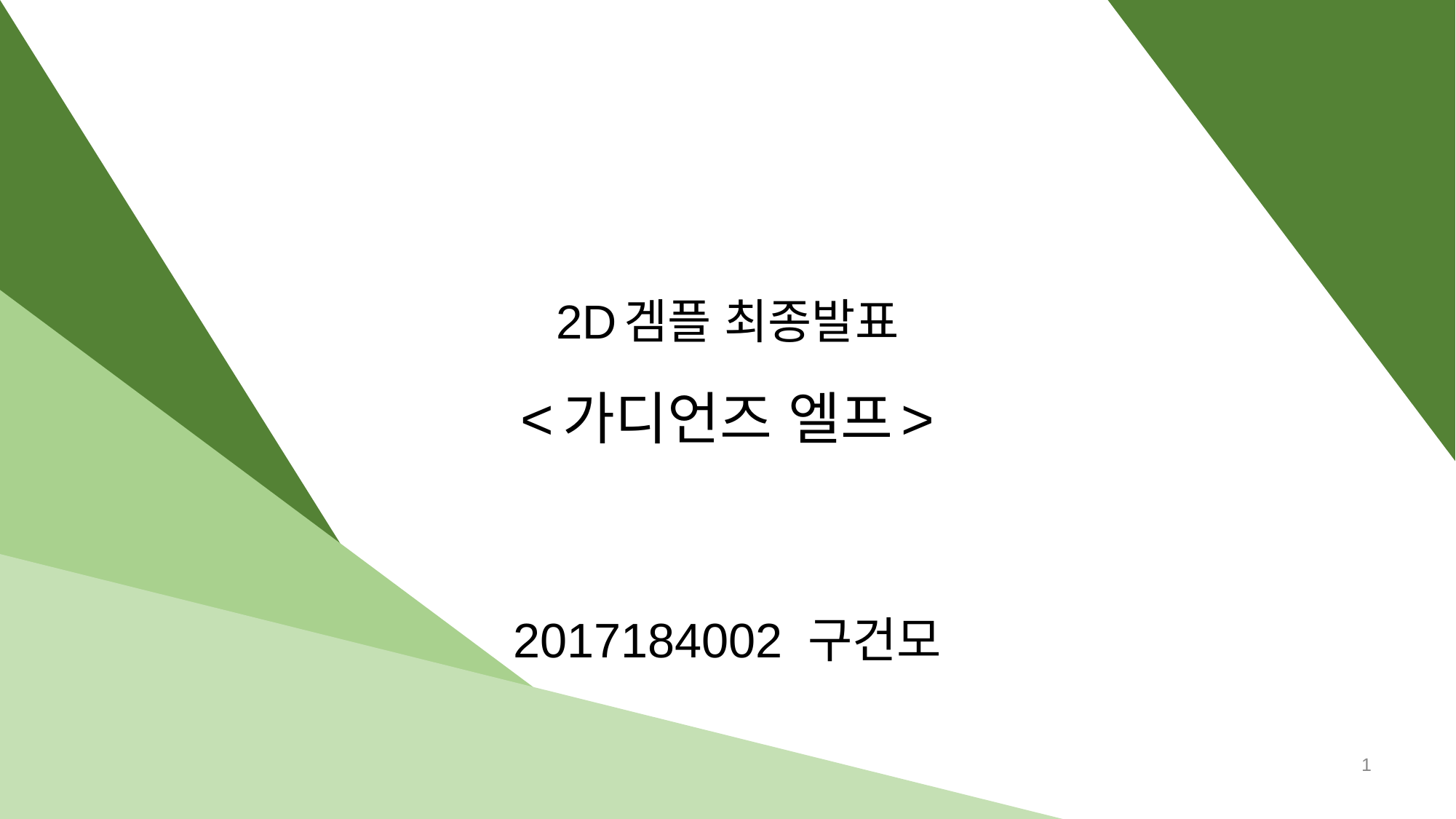

# 2D겜플 최종발표 <가디언즈 엘프>

2017184002 구건모
1